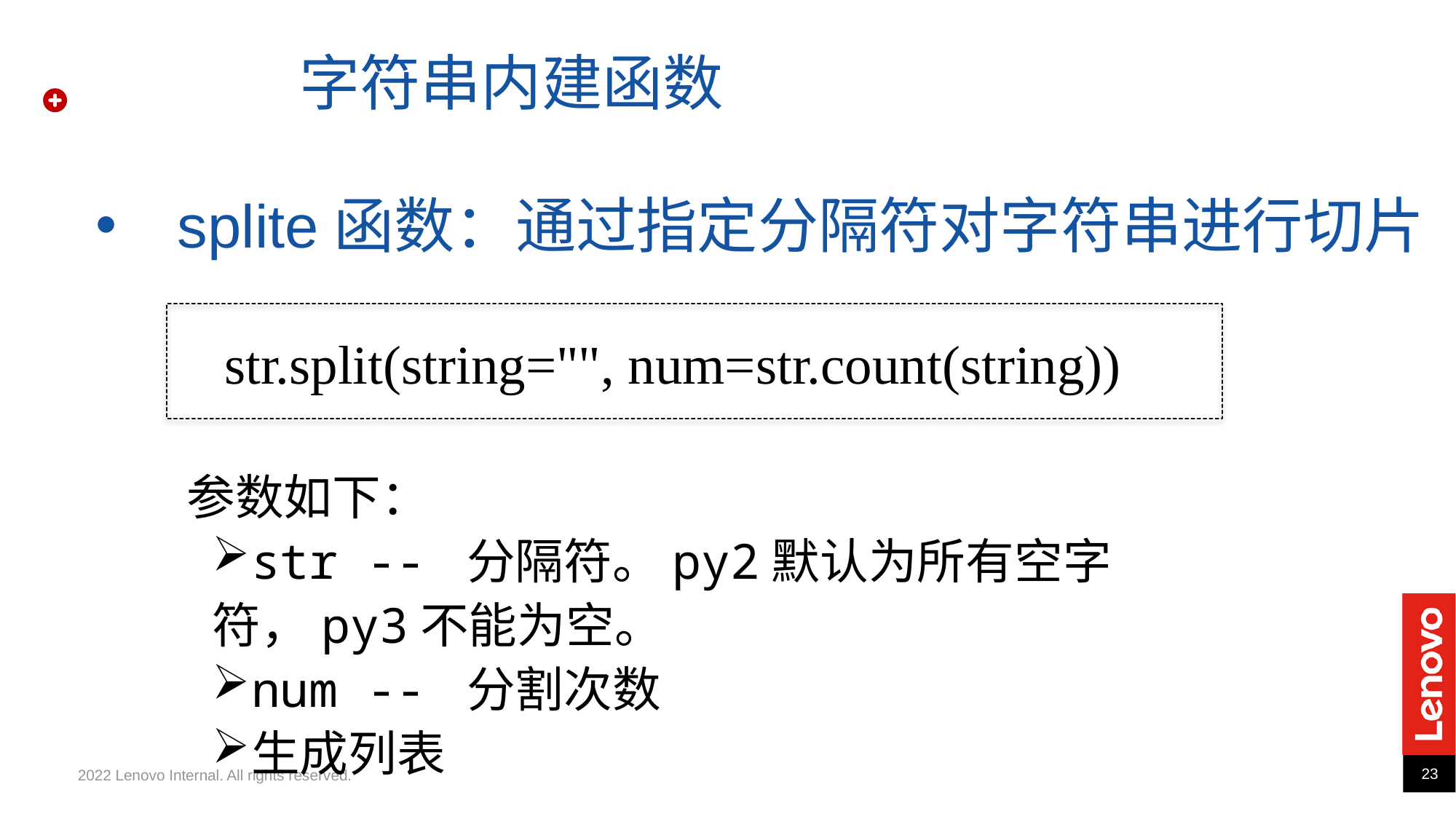

字符串内建函数
splite函数：通过指定分隔符对字符串进行切片

str.split(string="", num=str.count(string))
参数如下：
str -- 分隔符。py2默认为所有空字符，py3不能为空。
num -- 分割次数
生成列表